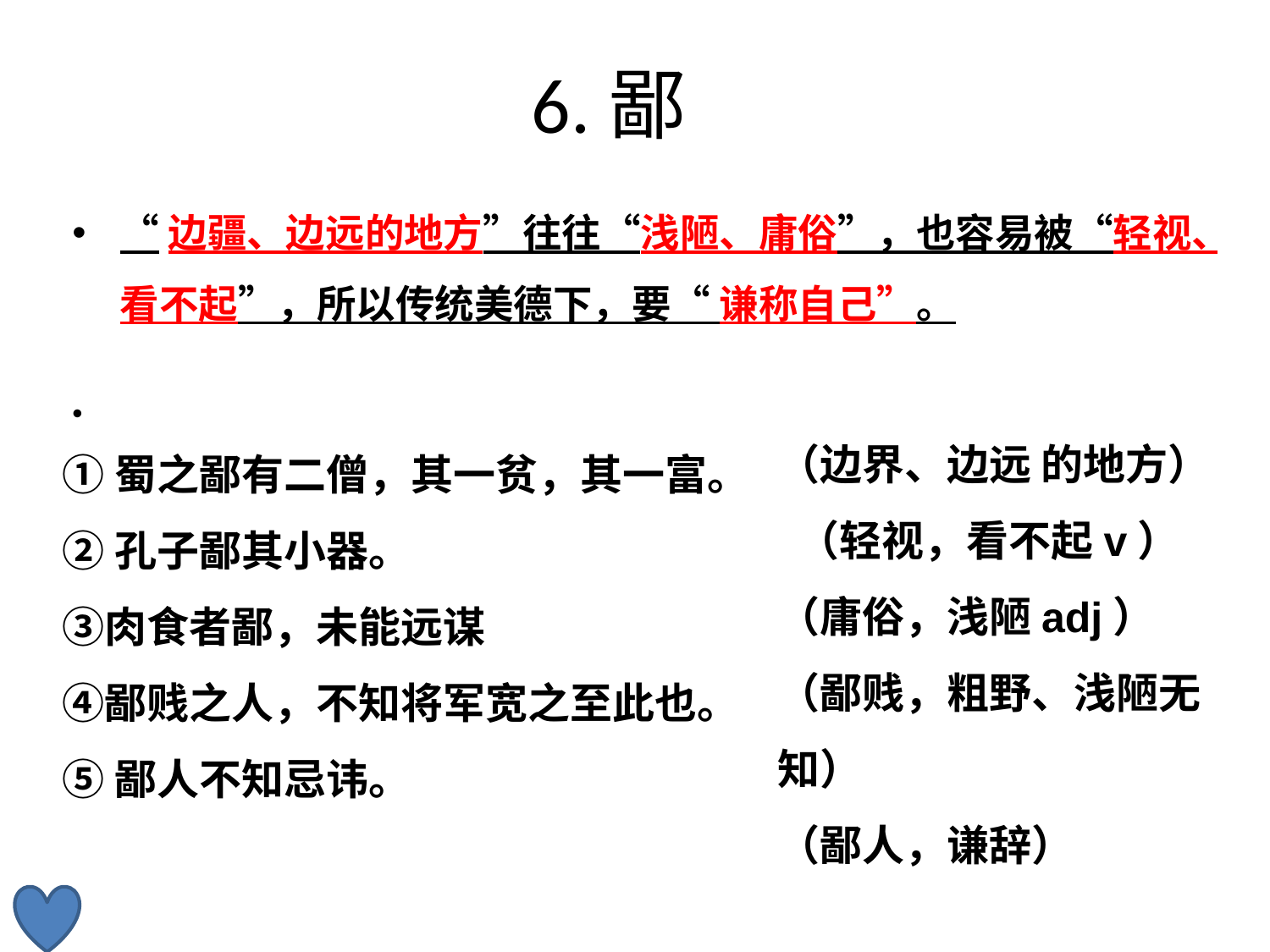

6.鄙
“边疆、边远的地方”往往“浅陋、庸俗”，也容易被“轻视、看不起”，所以传统美德下，要“ 谦称自己”。

（边界、边远 的地方）
 （轻视，看不起v）
（庸俗，浅陋adj）
（鄙贱，粗野、浅陋无知）
（鄙人，谦辞）
①蜀之鄙有二僧，其一贫，其一富。
②孔子鄙其小器。
③肉食者鄙，未能远谋
④鄙贱之人，不知将军宽之至此也。
⑤鄙人不知忌讳。